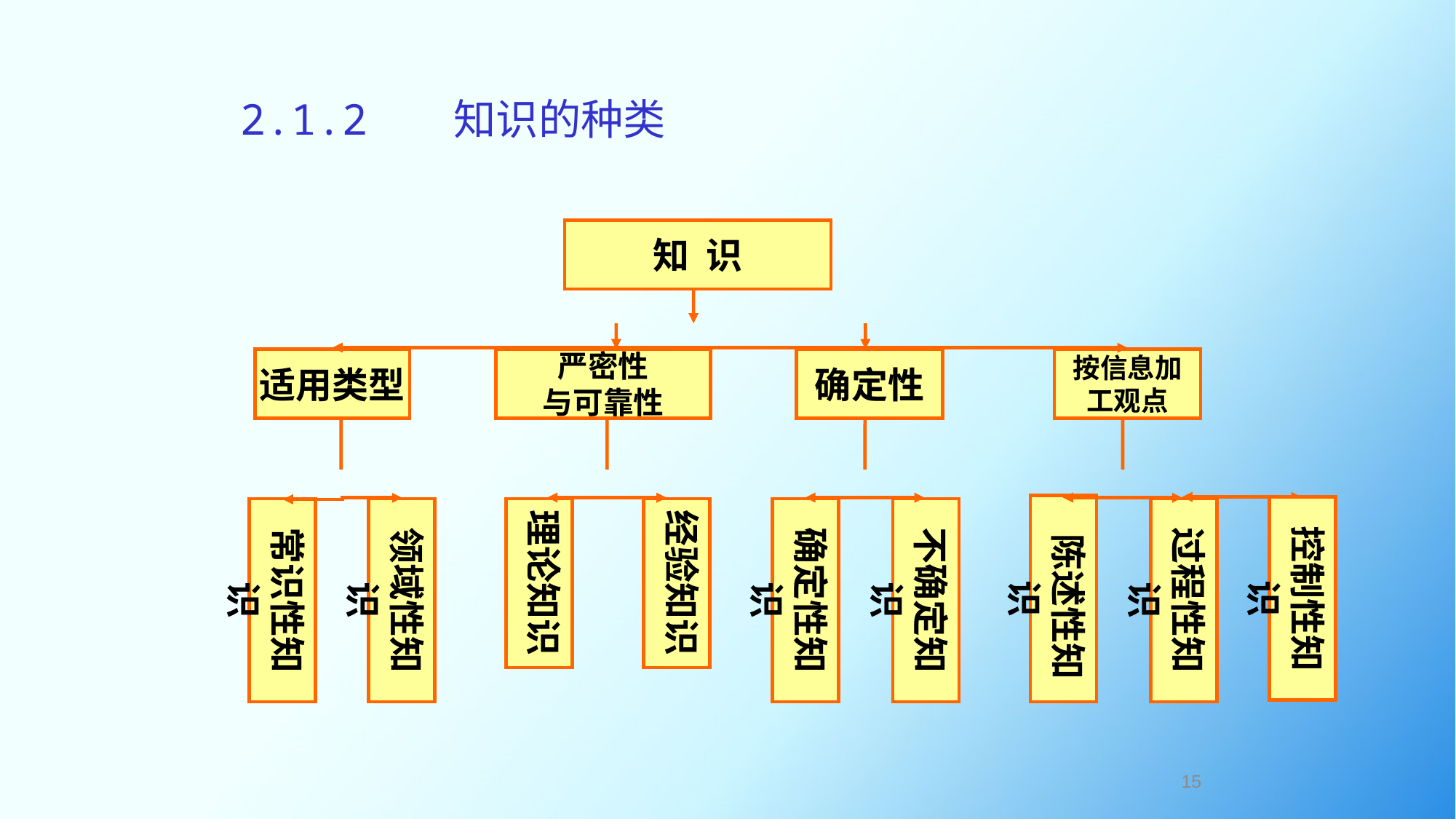

# 2.1.2   知识的种类
知  识

适用类型
严密性
与可靠性
确定性
按信息加
工观点

 陈述性知识
常识性知识
领域性知识
理论知识
经验知识
确定性知识
不确定知识
过程性知识
控制性知识
15